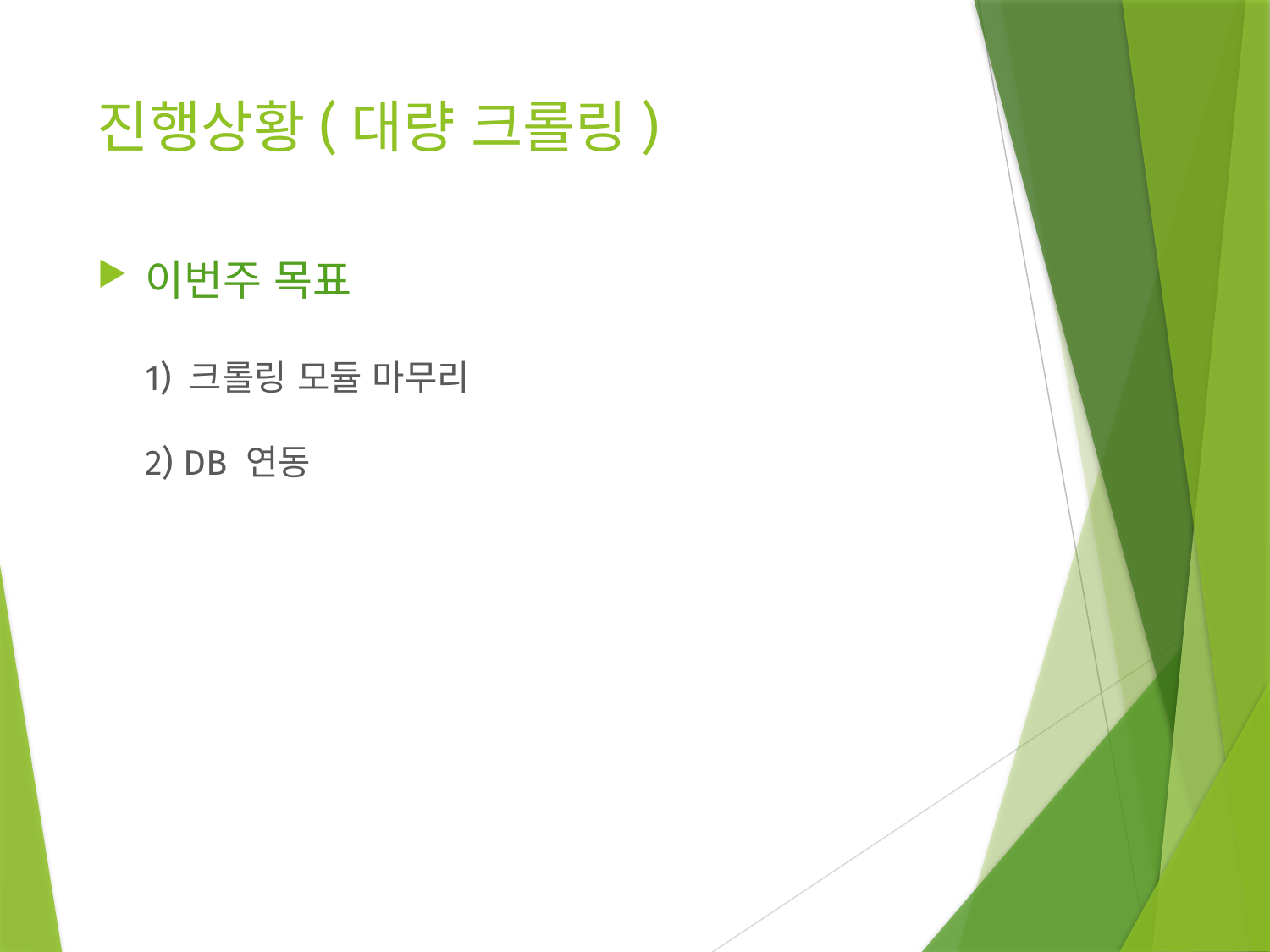

# 진행상황(대량 크롤링)
이번주 목표
1) 크롤링 모듈 마무리
2) DB 연동